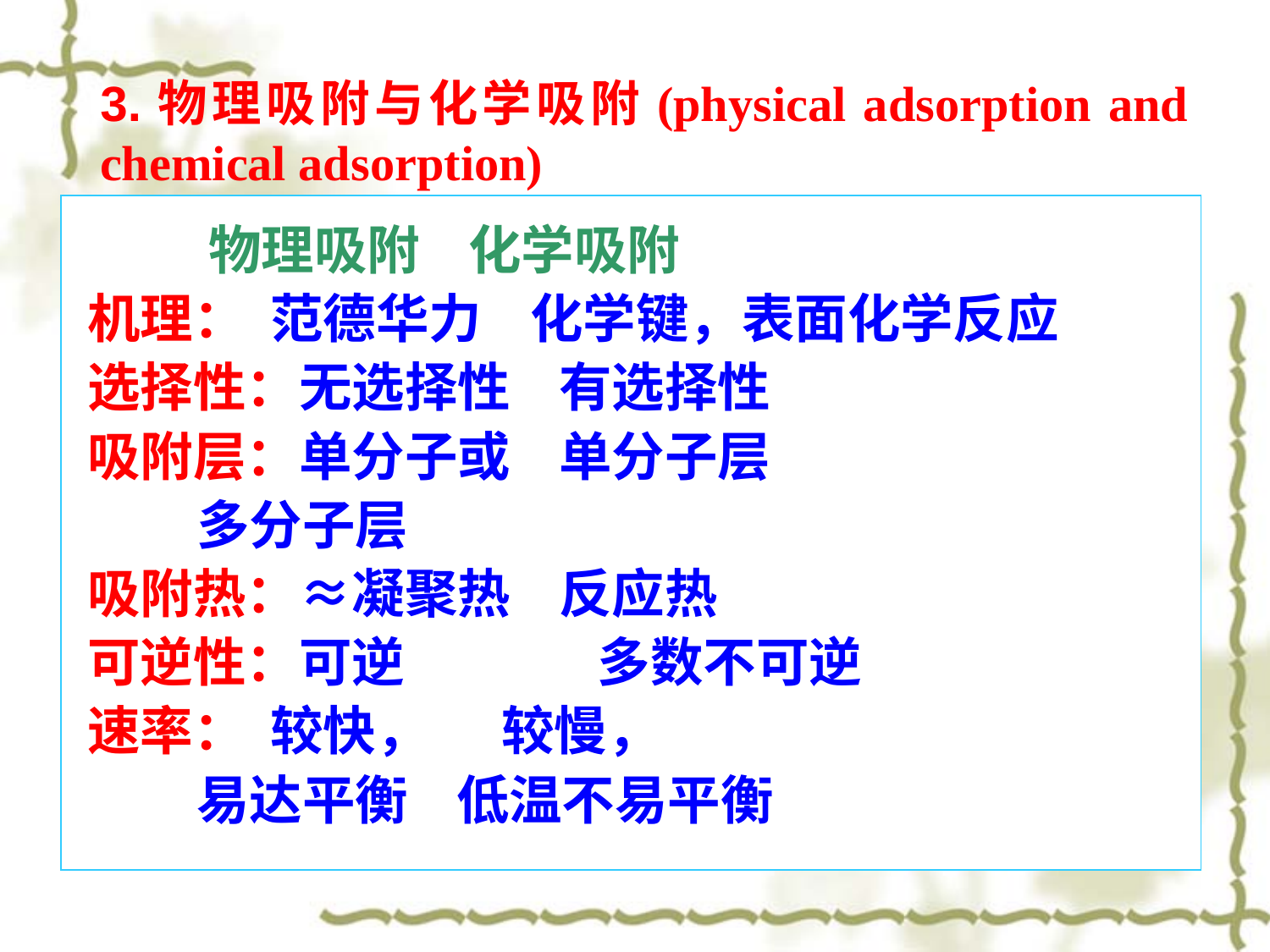

3.物理吸附与化学吸附(physical adsorption and chemical adsorption)

         物理吸附    化学吸附
机理：  范德华力    化学键，表面化学反应
选择性：无选择性    有选择性
吸附层：单分子或    单分子层
        多分子层
吸附热：≈凝聚热    反应热
可逆性：可逆                多数不可逆
速率：  较快，      较慢，
        易达平衡    低温不易平衡